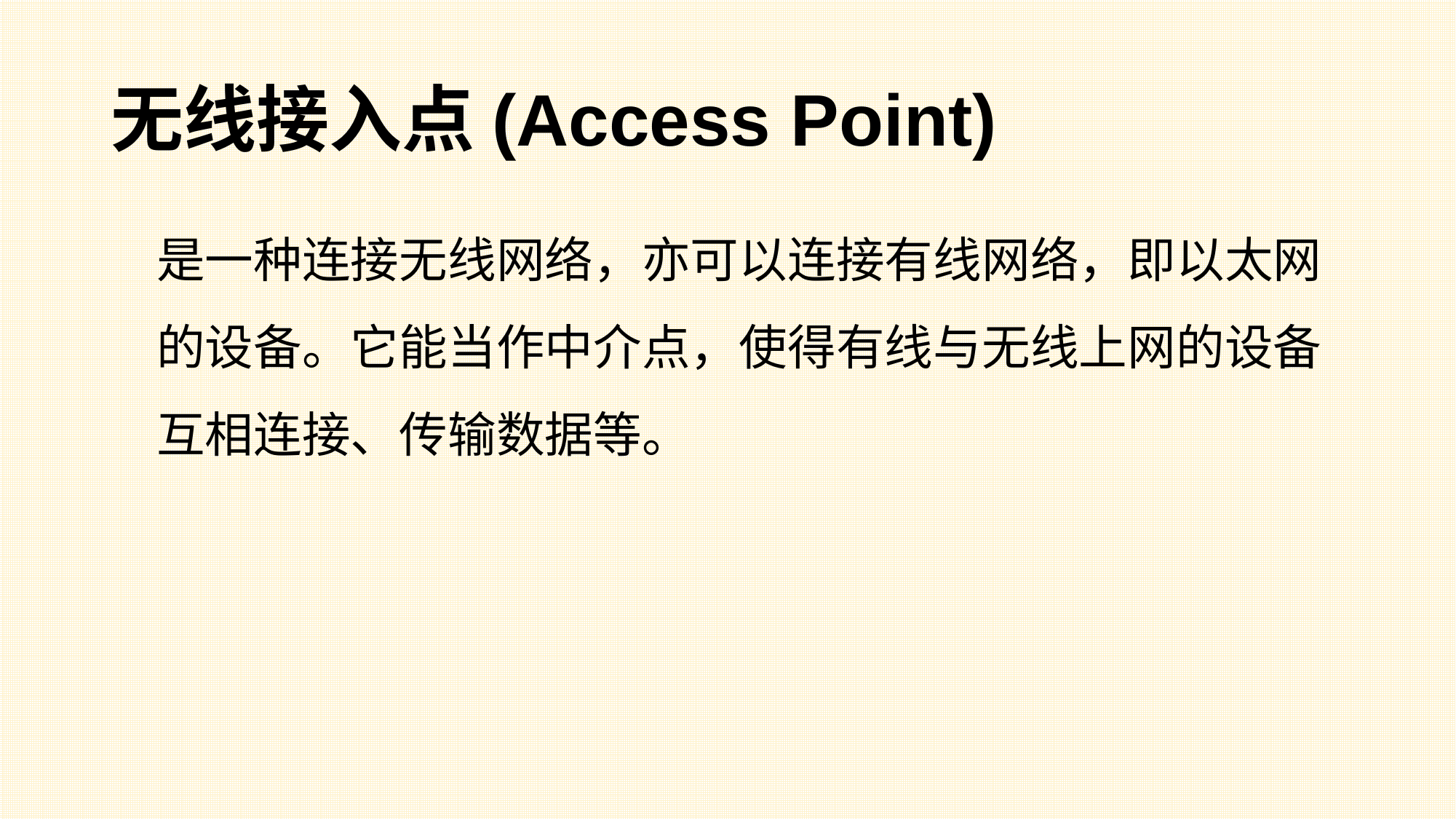

# 无线接入点(Access Point)
是一种连接无线网络，亦可以连接有线网络，即以太网的设备。它能当作中介点，使得有线与无线上网的设备互相连接、传输数据等。